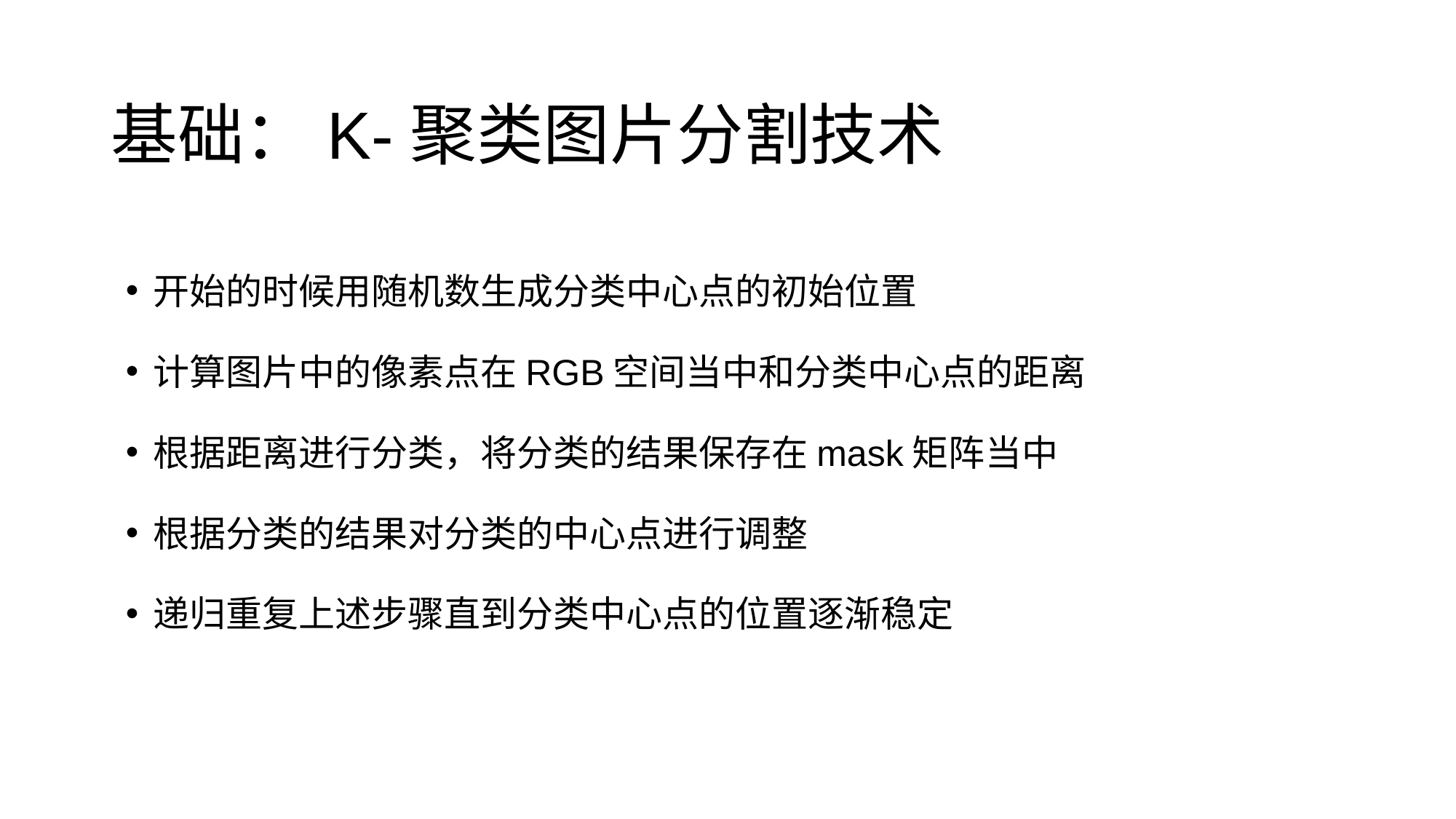

# 基础：K-聚类图片分割技术
开始的时候用随机数生成分类中心点的初始位置
计算图片中的像素点在RGB空间当中和分类中心点的距离
根据距离进行分类，将分类的结果保存在mask矩阵当中
根据分类的结果对分类的中心点进行调整
递归重复上述步骤直到分类中心点的位置逐渐稳定